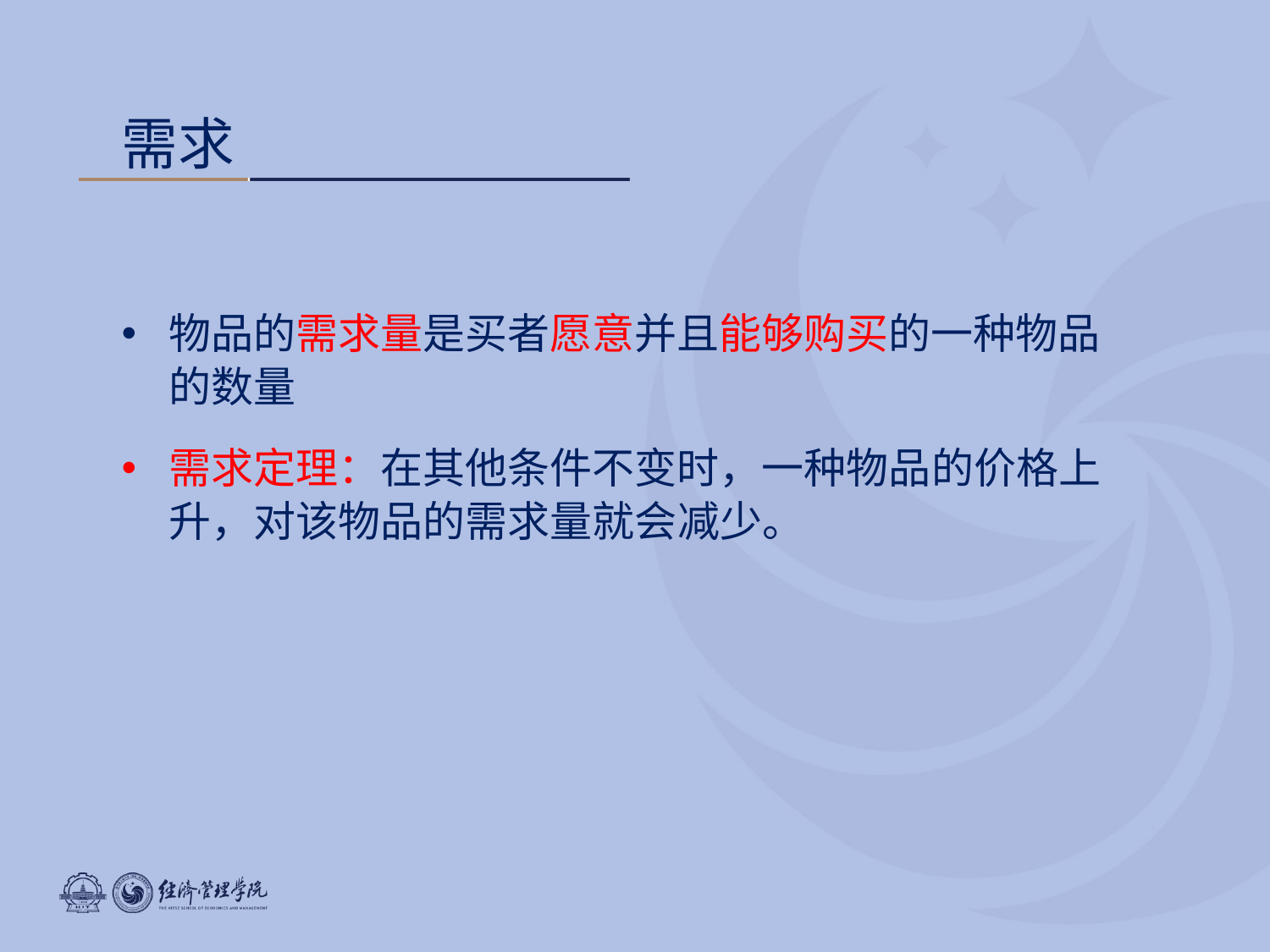

0
需求
物品的需求量是买者愿意并且能够购买的一种物品的数量
需求定理：在其他条件不变时，一种物品的价格上升，对该物品的需求量就会减少。